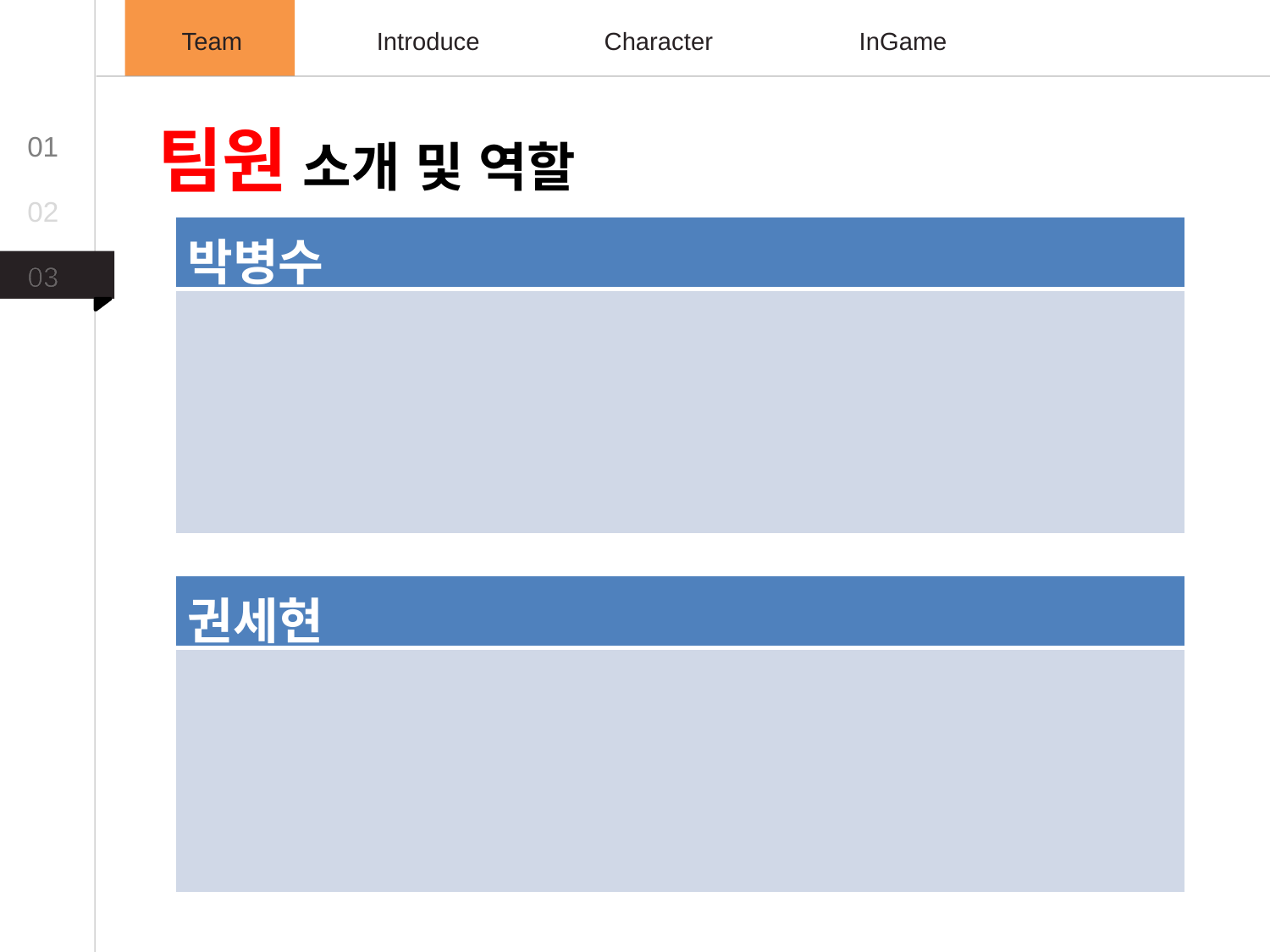

InGame
Team
Introduce
Character
팀원 소개 및 역할
01
02
| 박병수 |
| --- |
|  |

03

| 권세현 |
| --- |
|  |